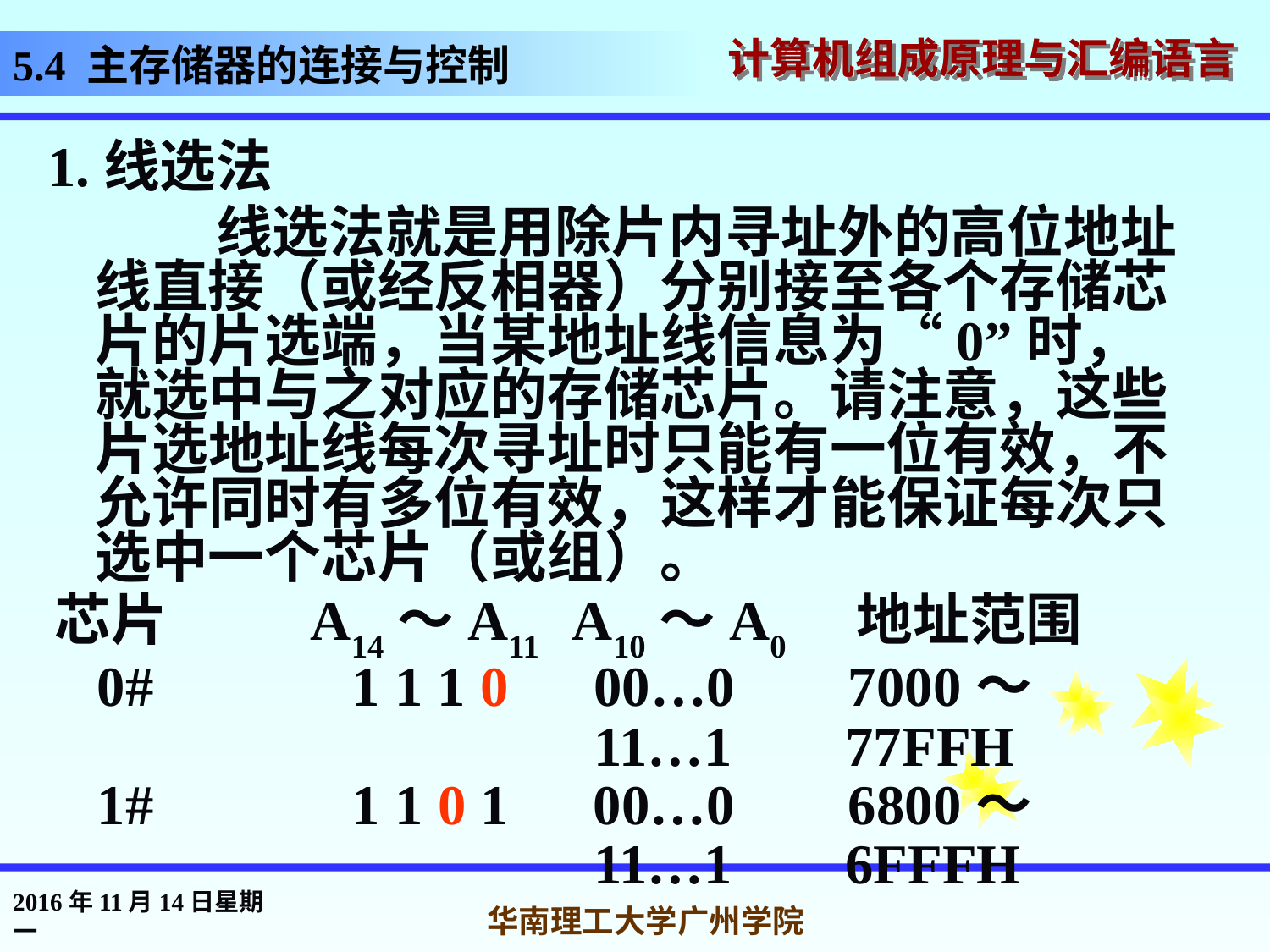

# 5.4 主存储器的连接与控制
1.线选法
            线选法就是用除片内寻址外的高位地址线直接（或经反相器）分别接至各个存储芯片的片选端，当某地址线信息为“0”时，就选中与之对应的存储芯片。请注意，这些片选地址线每次寻址时只能有一位有效，不允许同时有多位有效，这样才能保证每次只选中一个芯片（或组）。
芯片          A14～A11    A10～A0    地址范围
   0#              1 1 1 0      00…0        7000～
                                      11…1        77FFH
   1#              1 1 0 1      00…0        6800～
                                      11…1        6FFFH
2016年11月14日星期一
华南理工大学广州学院